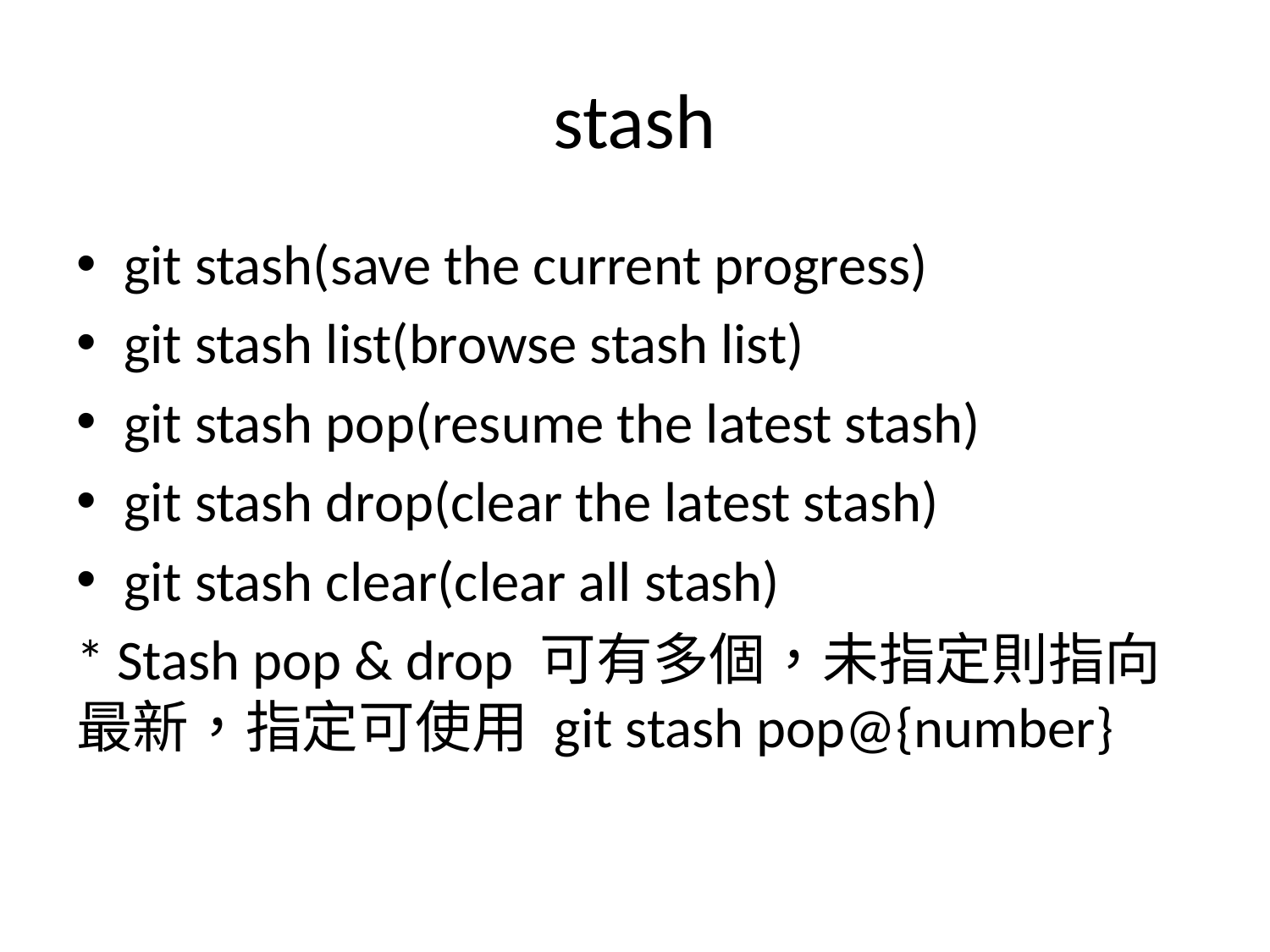

# stash
git stash(save the current progress)
git stash list(browse stash list)
git stash pop(resume the latest stash)
git stash drop(clear the latest stash)
git stash clear(clear all stash)
* Stash pop & drop 可有多個，未指定則指向最新，指定可使用 git stash pop@{number}